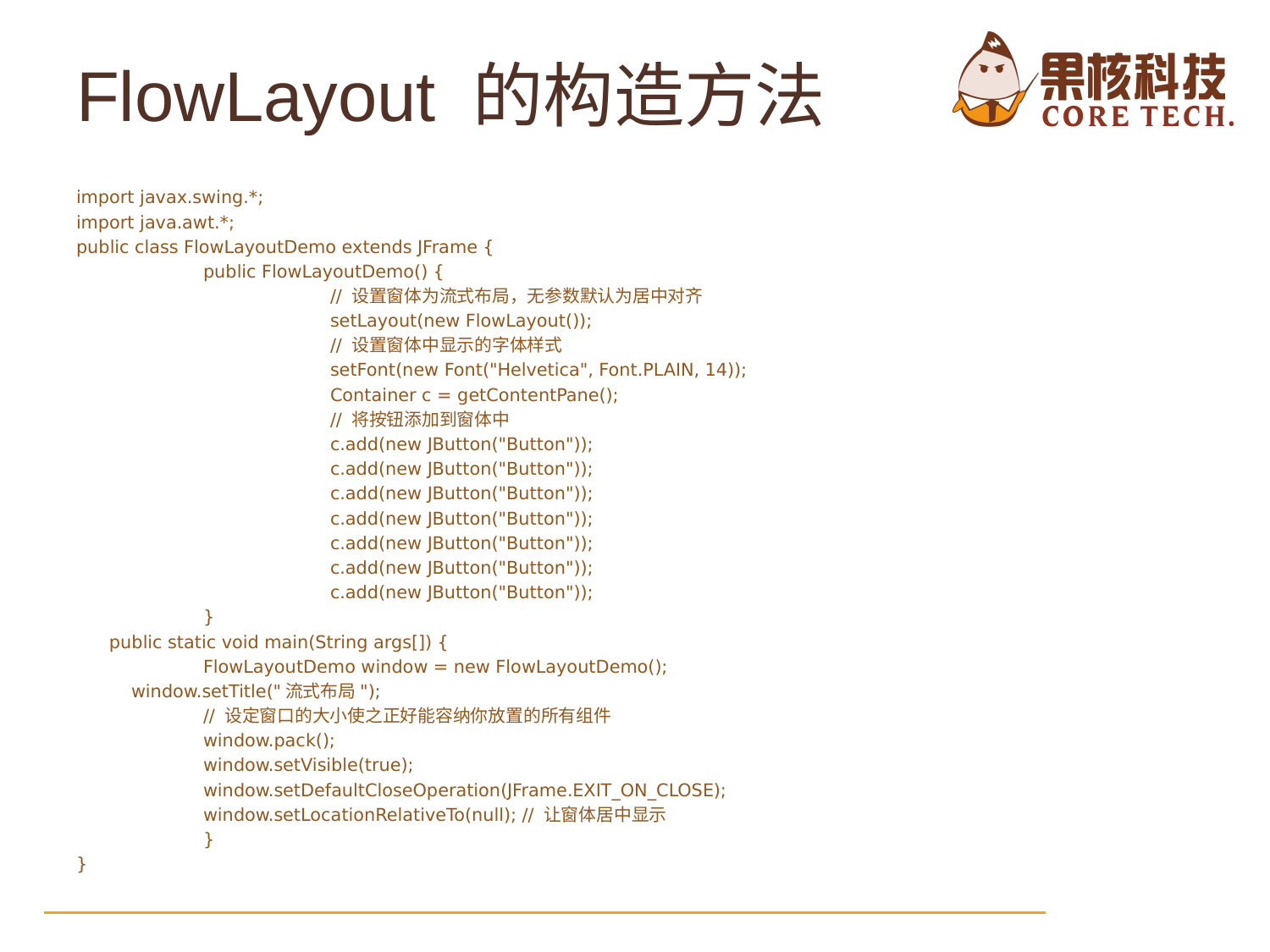

# FlowLayout 的构造方法
import javax.swing.*;
import java.awt.*;
public class FlowLayoutDemo extends JFrame {
	public FlowLayoutDemo() {
		// 设置窗体为流式布局，无参数默认为居中对齐
		setLayout(new FlowLayout());
		// 设置窗体中显示的字体样式
		setFont(new Font("Helvetica", Font.PLAIN, 14));
		Container c = getContentPane();
		// 将按钮添加到窗体中
		c.add(new JButton("Button"));
		c.add(new JButton("Button"));
		c.add(new JButton("Button"));
		c.add(new JButton("Button"));
		c.add(new JButton("Button"));
		c.add(new JButton("Button"));
		c.add(new JButton("Button"));
	}
      public static void main(String args[]) {
	FlowLayoutDemo window = new FlowLayoutDemo();
          window.setTitle("流式布局");
	// 设定窗口的大小使之正好能容纳你放置的所有组件
	window.pack();
	window.setVisible(true);
	window.setDefaultCloseOperation(JFrame.EXIT_ON_CLOSE);
	window.setLocationRelativeTo(null); // 让窗体居中显示
	}
}